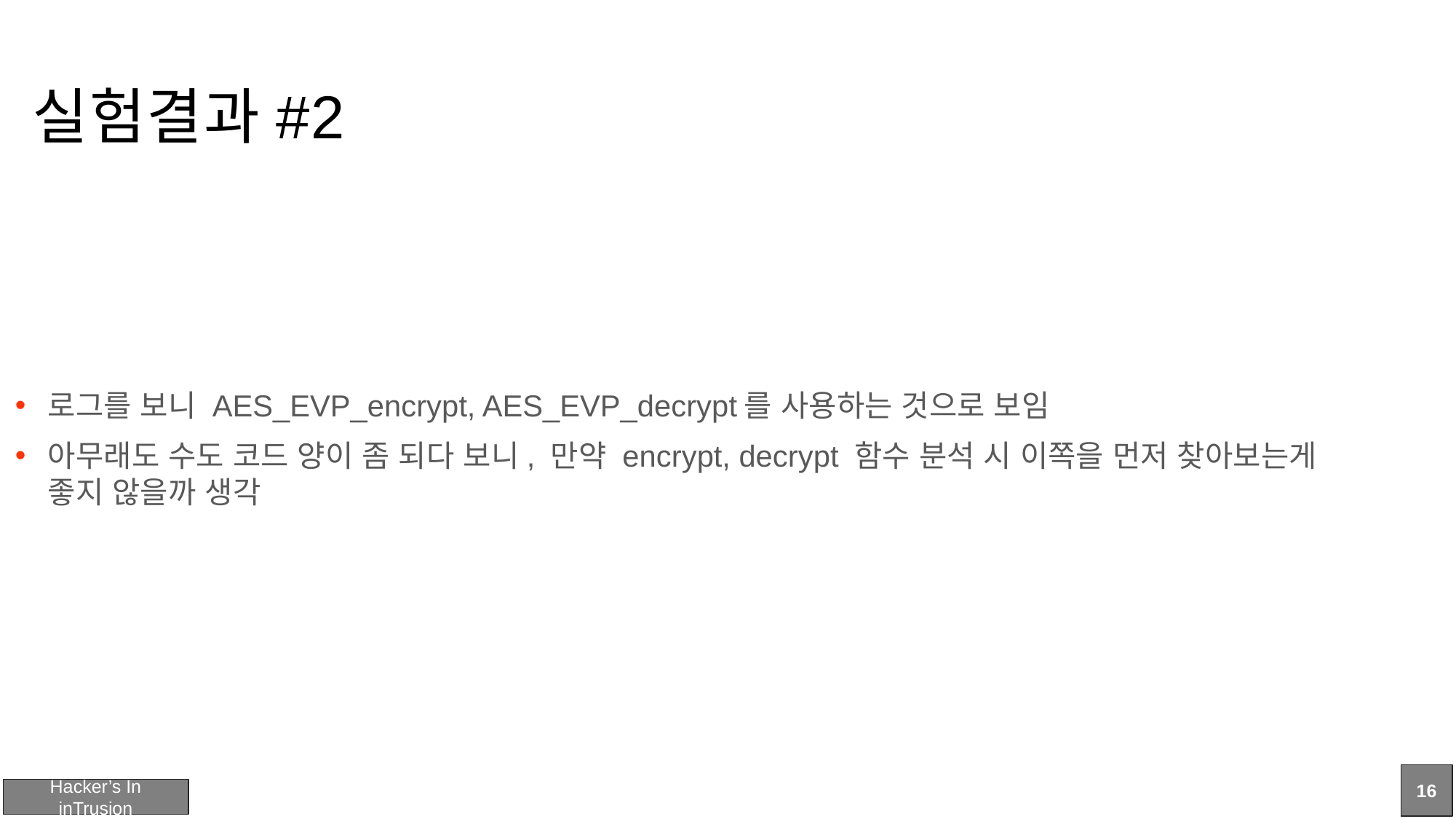

# 실험결과#2
로그를 보니 AES_EVP_encrypt, AES_EVP_decrypt를 사용하는 것으로 보임
아무래도 수도 코드 양이 좀 되다 보니, 만약 encrypt, decrypt 함수 분석 시 이쪽을 먼저 찾아보는게 좋지 않을까 생각
16
Hacker’s In inTrusion